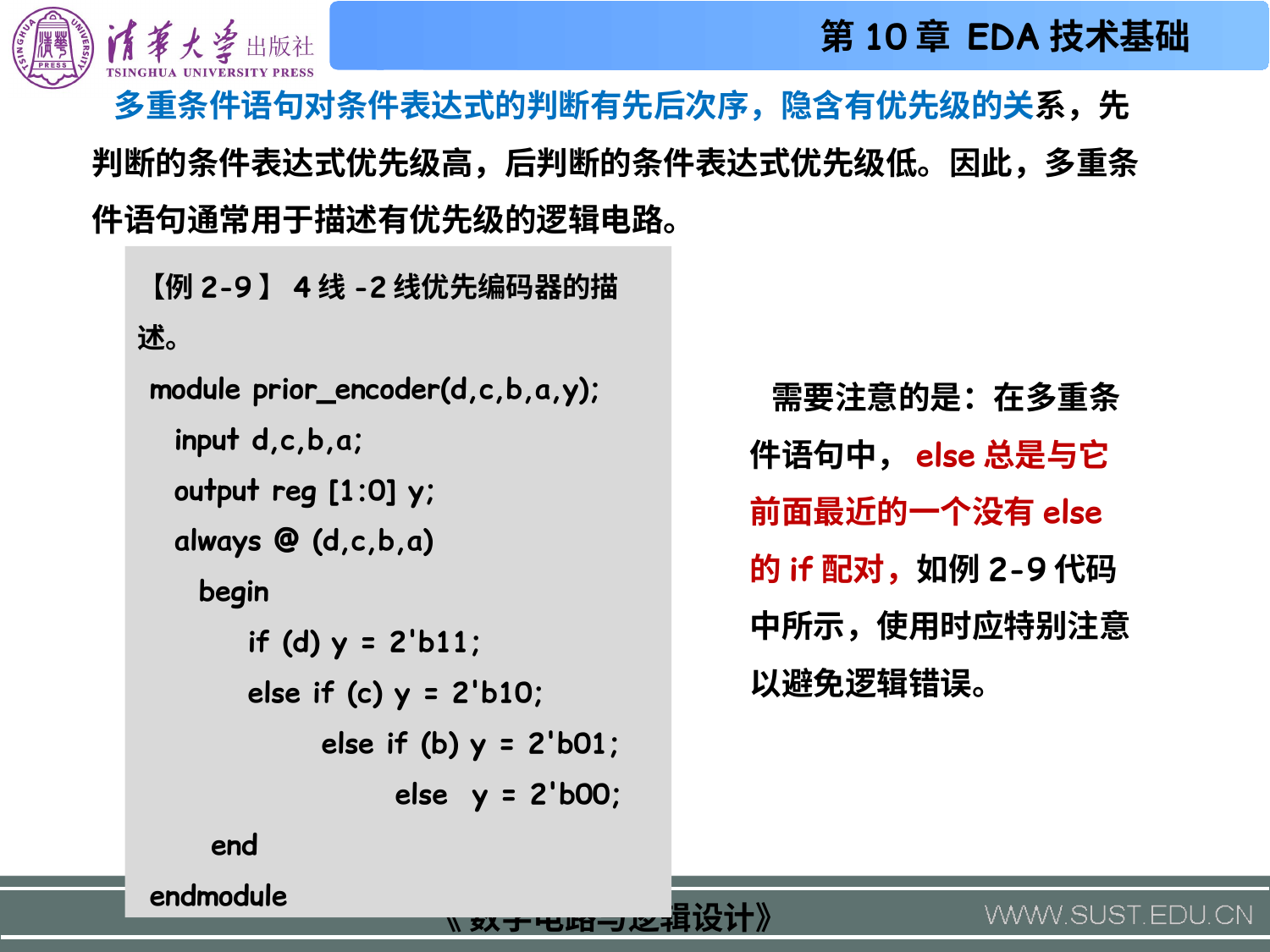

多重条件语句对条件表达式的判断有先后次序，隐含有优先级的关系，先判断的条件表达式优先级高，后判断的条件表达式优先级低。因此，多重条件语句通常用于描述有优先级的逻辑电路。
【例2-9】4线-2线优先编码器的描述。
 module prior_encoder(d,c,b,a,y);
   input d,c,b,a;
   output reg [1:0] y;
   always @ (d,c,b,a)
     begin
         if (d) y = 2'b11;
         else if (c) y = 2'b10;
               else if (b) y = 2'b01;
                     else  y = 2'b00;
      end
 endmodule
  需要注意的是：在多重条件语句中，else总是与它前面最近的一个没有else的if配对，如例2-9代码中所示，使用时应特别注意以避免逻辑错误。